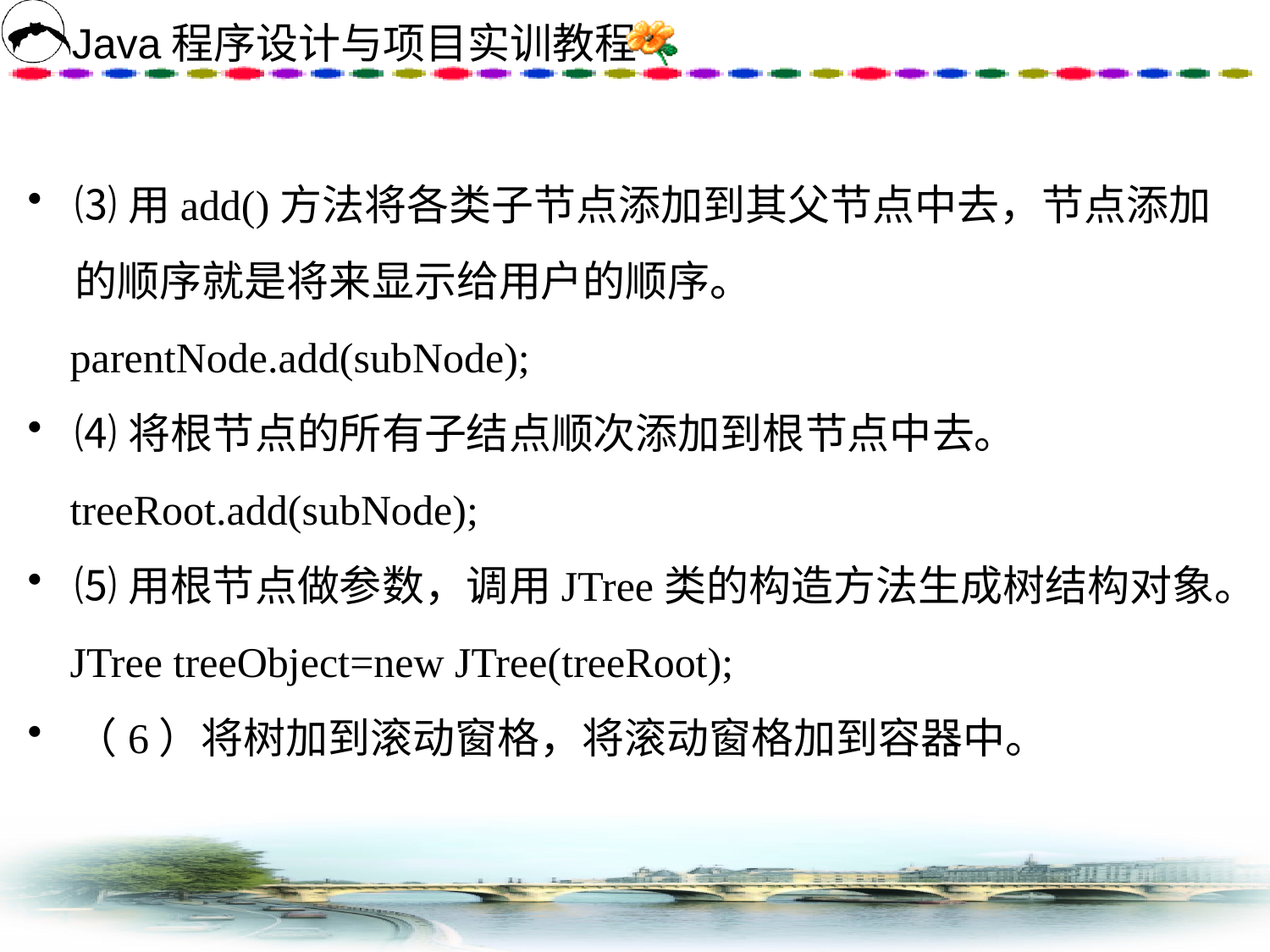

⑶用add()方法将各类子节点添加到其父节点中去，节点添加的顺序就是将来显示给用户的顺序。
    parentNode.add(subNode);
⑷将根节点的所有子结点顺次添加到根节点中去。
    treeRoot.add(subNode);
⑸用根节点做参数，调用JTree类的构造方法生成树结构对象。
    JTree treeObject=new JTree(treeRoot);
（6）将树加到滚动窗格，将滚动窗格加到容器中。